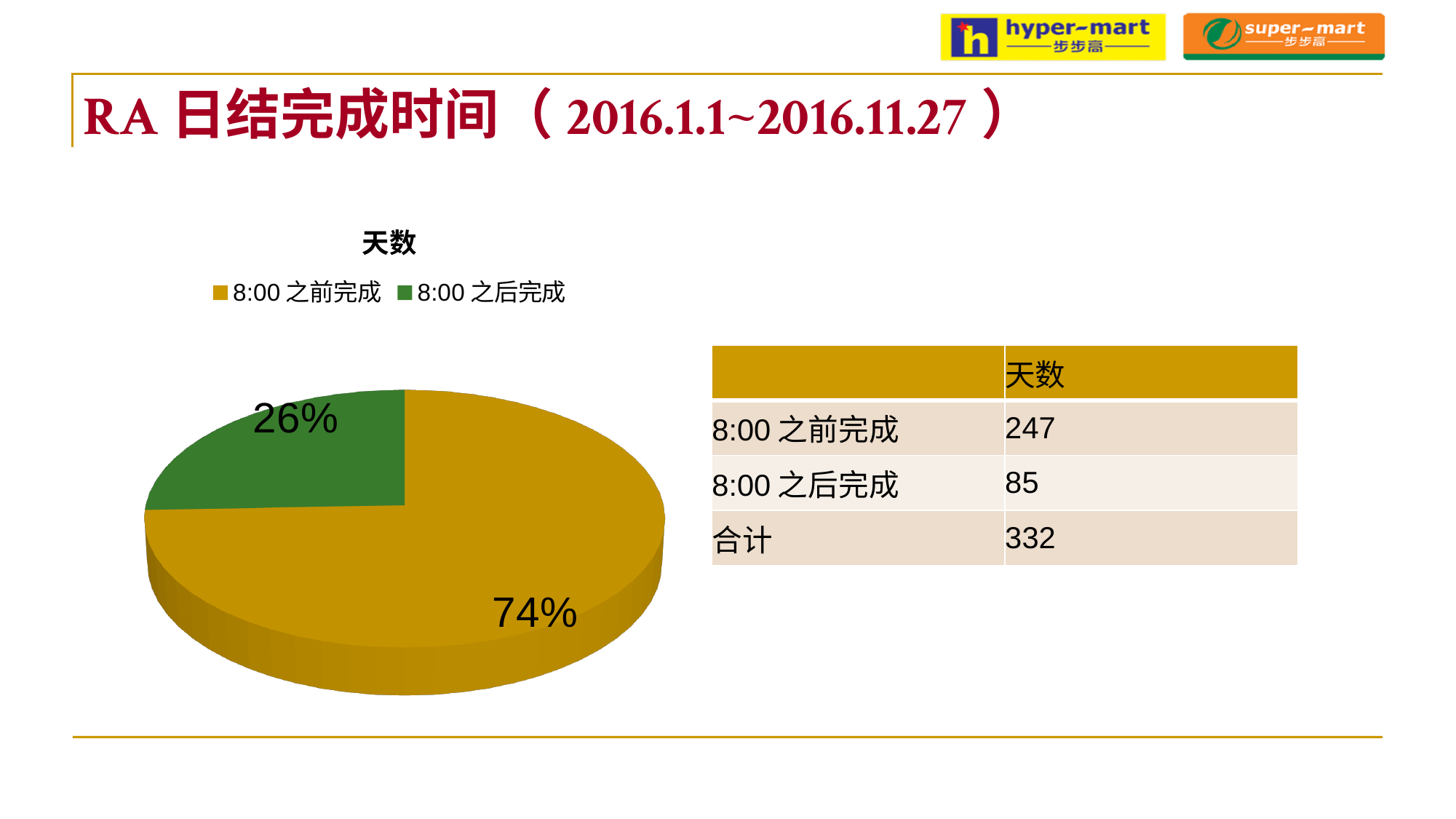

# RA日结完成时间（2016.1.1~2016.11.27）

[unsupported chart]

|  | 天数 |
| --- | --- |
| 8:00之前完成 | 247 |
| 8:00之后完成 | 85 |
| 合计 | 332 |